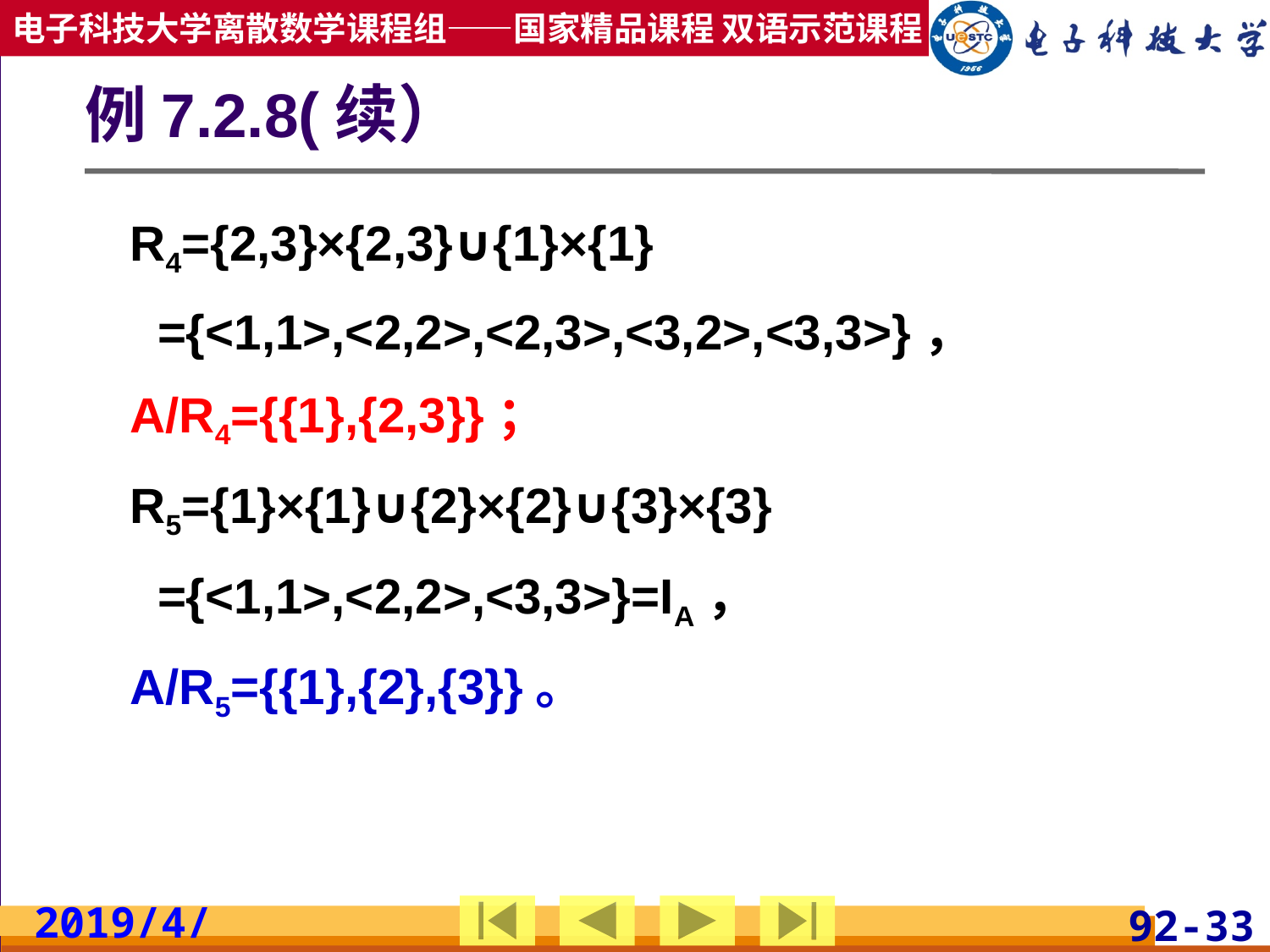

# 例7.2.8(续）
R4={2,3}×{2,3}∪{1}×{1}
  ={<1,1>,<2,2>,<2,3>,<3,2>,<3,3>}，
A/R4={{1},{2,3}}；
R5={1}×{1}∪{2}×{2}∪{3}×{3}
  ={<1,1>,<2,2>,<3,3>}=IA，
A/R5={{1},{2},{3}}。
2019/4/17